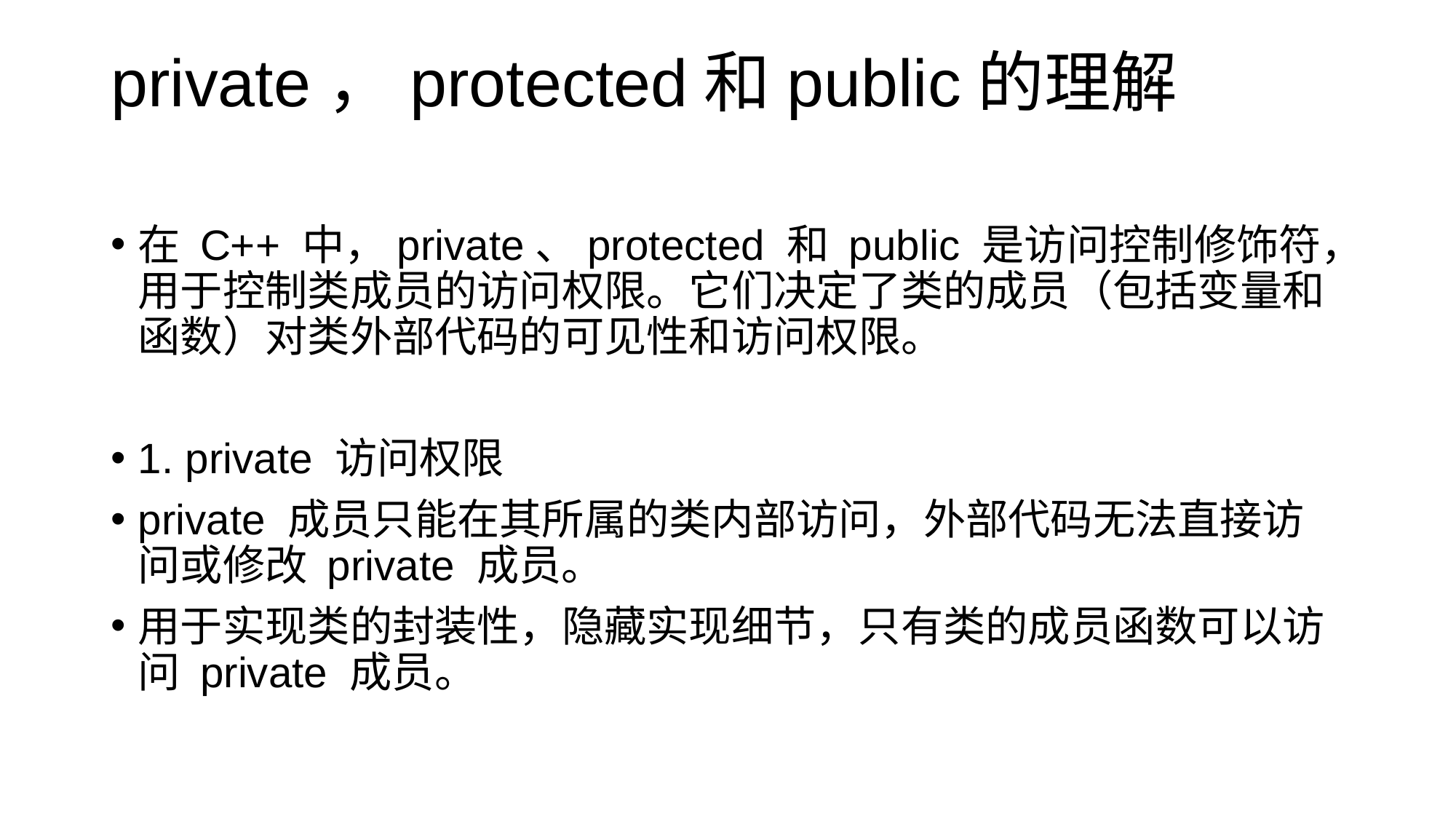

# private，protected和public的理解
在 C++ 中，private、protected 和 public 是访问控制修饰符，用于控制类成员的访问权限。它们决定了类的成员（包括变量和函数）对类外部代码的可见性和访问权限。

1. private 访问权限
private 成员只能在其所属的类内部访问，外部代码无法直接访问或修改 private 成员。
用于实现类的封装性，隐藏实现细节，只有类的成员函数可以访问 private 成员。